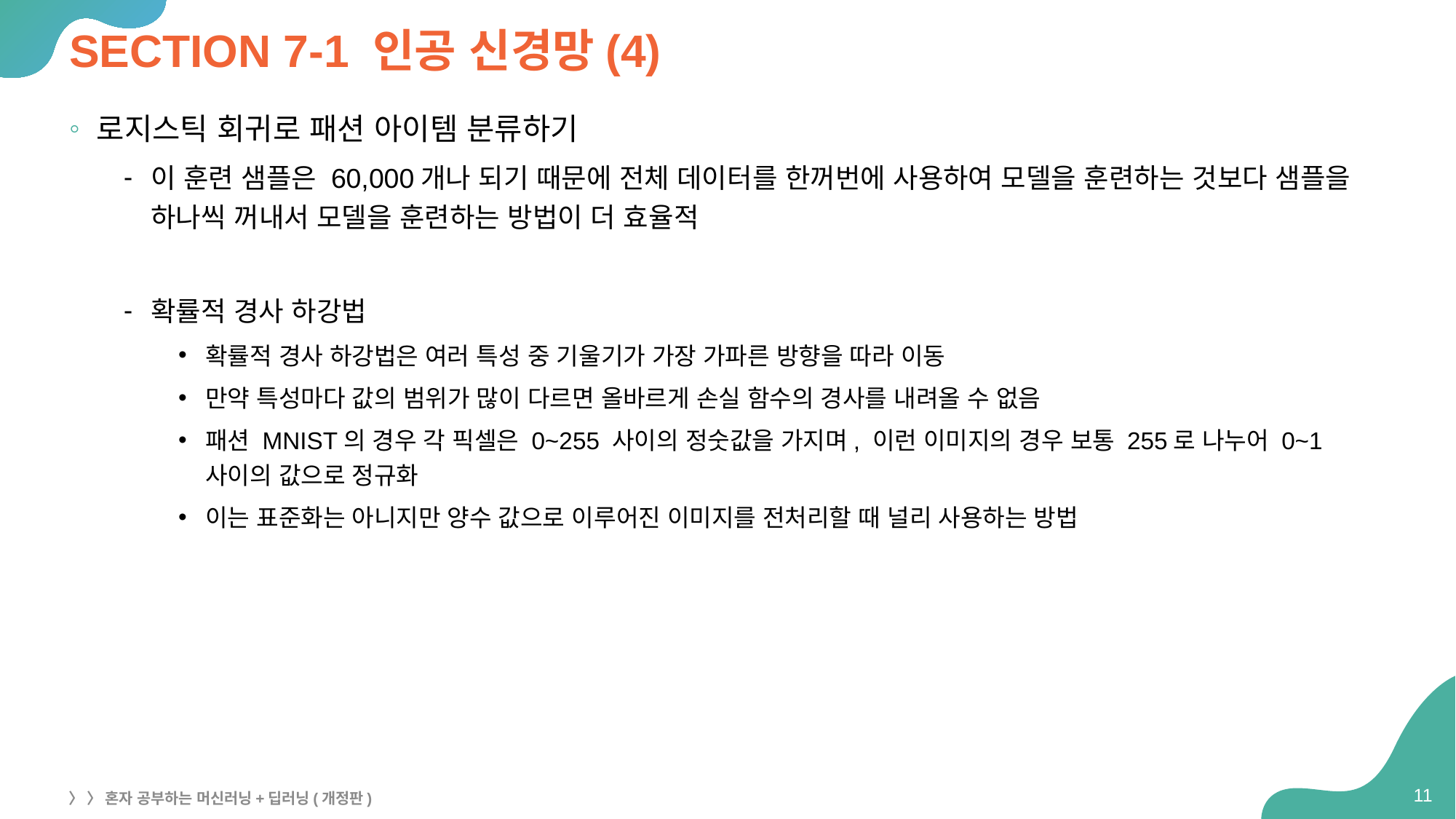

# SECTION 7-1 인공 신경망(4)
로지스틱 회귀로 패션 아이템 분류하기
이 훈련 샘플은 60,000개나 되기 때문에 전체 데이터를 한꺼번에 사용하여 모델을 훈련하는 것보다 샘플을 하나씩 꺼내서 모델을 훈련하는 방법이 더 효율적

확률적 경사 하강법
확률적 경사 하강법은 여러 특성 중 기울기가 가장 가파른 방향을 따라 이동
만약 특성마다 값의 범위가 많이 다르면 올바르게 손실 함수의 경사를 내려올 수 없음
패션 MNIST의 경우 각 픽셀은 0~255 사이의 정숫값을 가지며, 이런 이미지의 경우 보통 255로 나누어 0~1 사이의 값으로 정규화
이는 표준화는 아니지만 양수 값으로 이루어진 이미지를 전처리할 때 널리 사용하는 방법
11
〉 〉 혼자 공부하는 머신러닝+딥러닝(개정판)